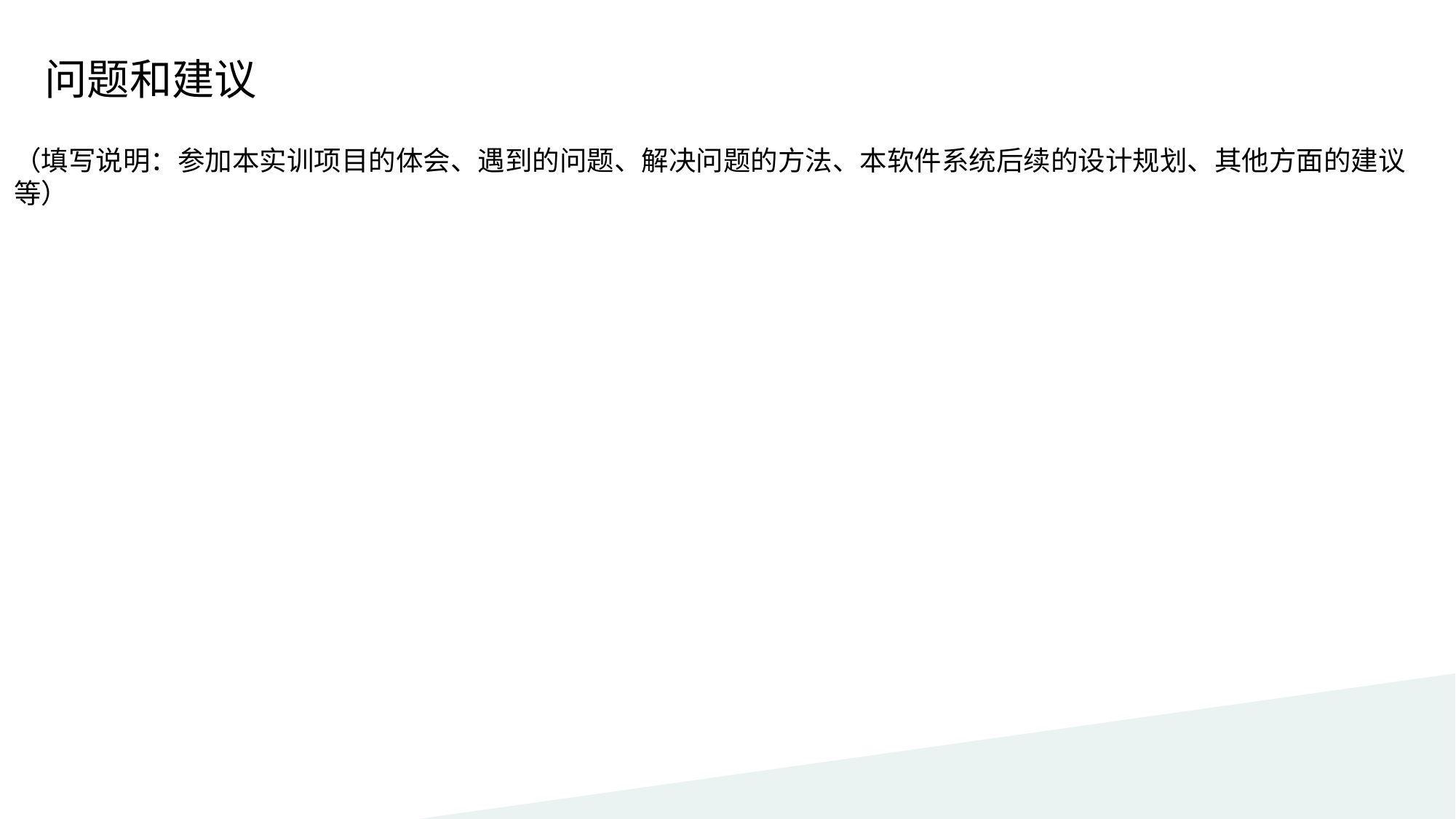

问题和建议
（填写说明：参加本实训项目的体会、遇到的问题、解决问题的方法、本软件系统后续的设计规划、其他方面的建议等）